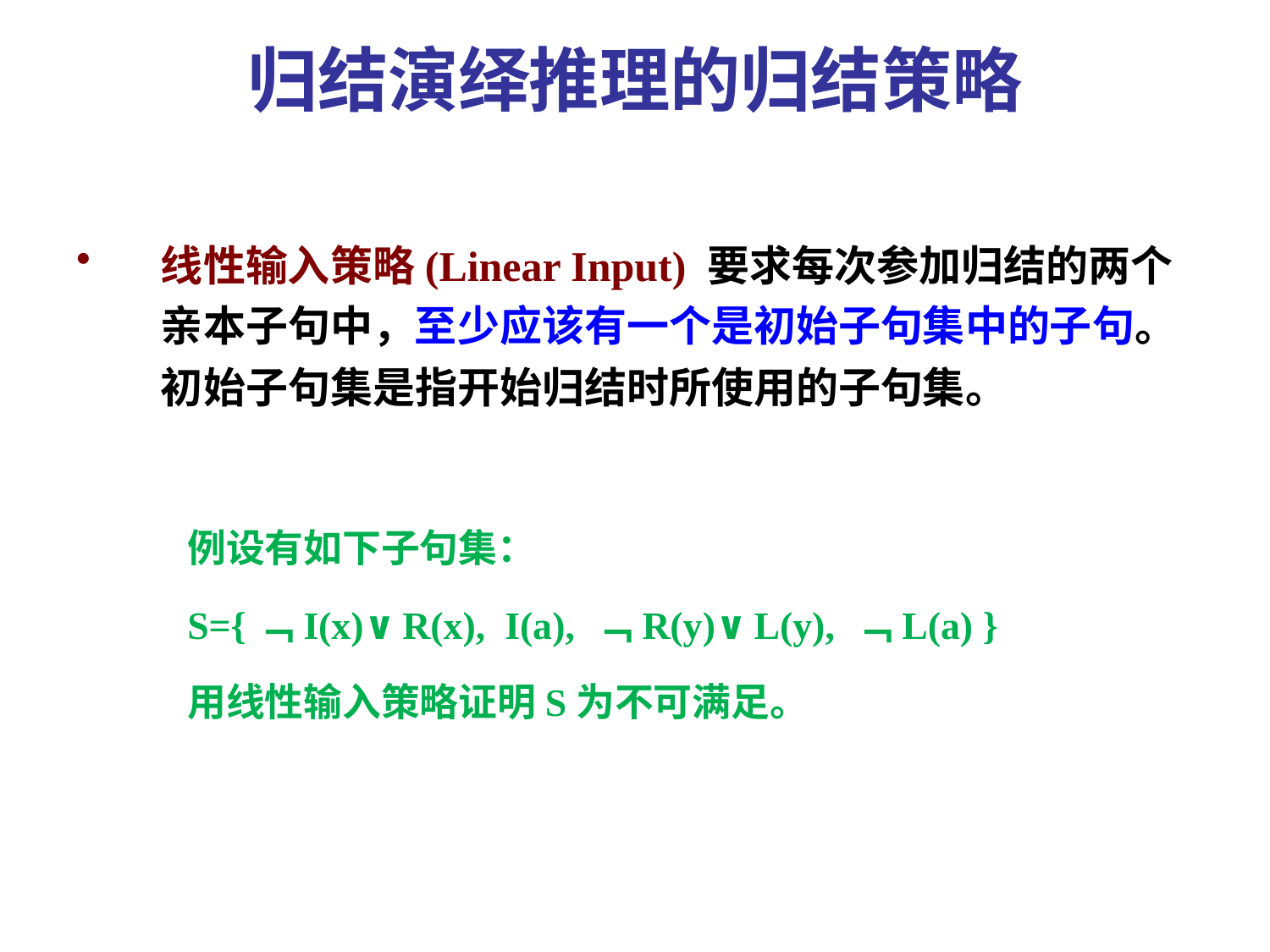

# 归结演绎推理的归结策略
线性输入策略(Linear Input) 要求每次参加归结的两个亲本子句中，至少应该有一个是初始子句集中的子句。初始子句集是指开始归结时所使用的子句集。

例设有如下子句集：
S={﹁I(x)∨R(x),  I(a), ﹁R(y)∨L(y), ﹁L(a) }
用线性输入策略证明S为不可满足。